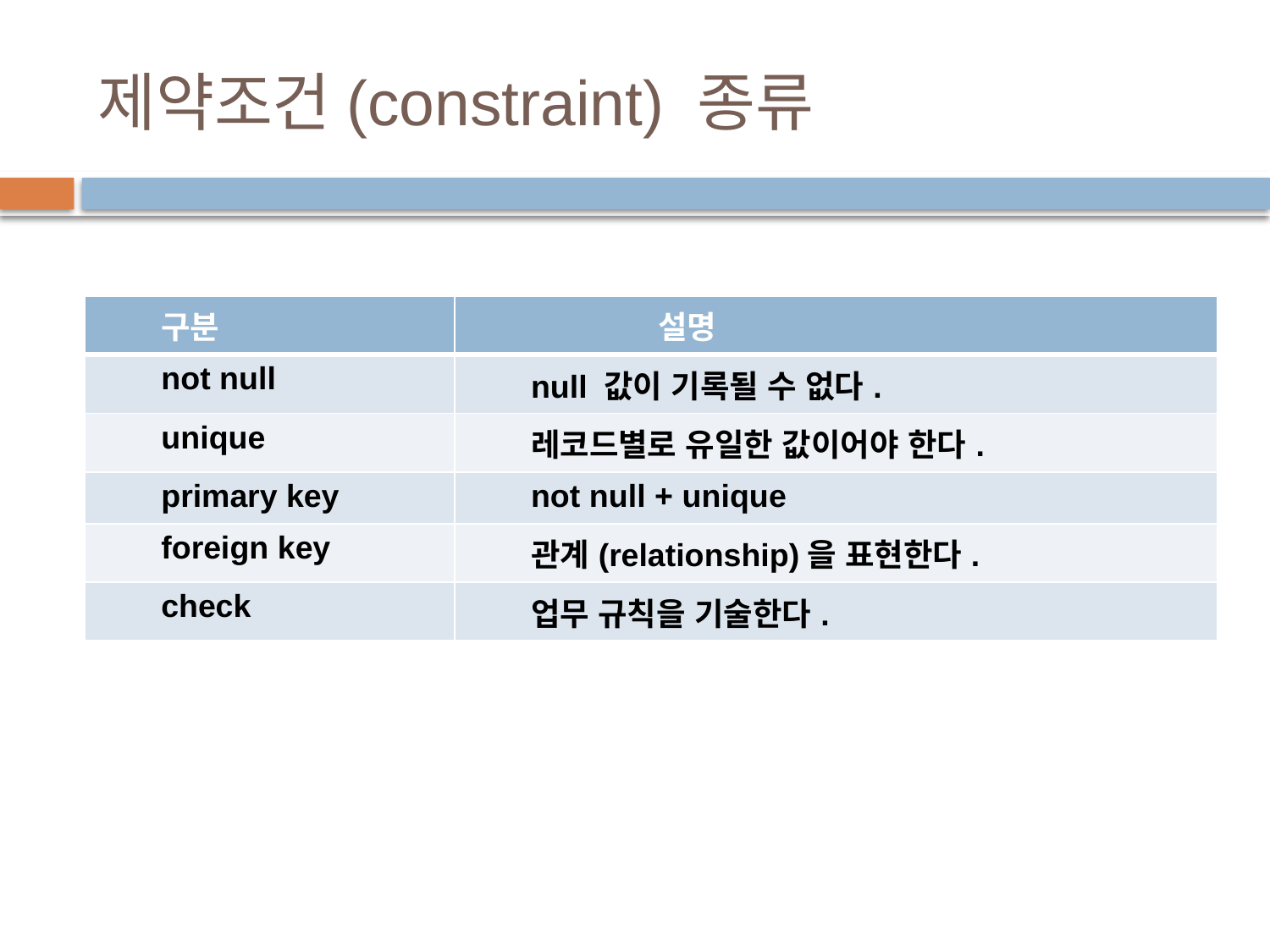

# 제약조건(constraint) 종류
| 구분 | 설명 |
| --- | --- |
| not null | null 값이 기록될 수 없다. |
| unique | 레코드별로 유일한 값이어야 한다. |
| primary key | not null + unique |
| foreign key | 관계(relationship)을 표현한다. |
| check | 업무 규칙을 기술한다. |